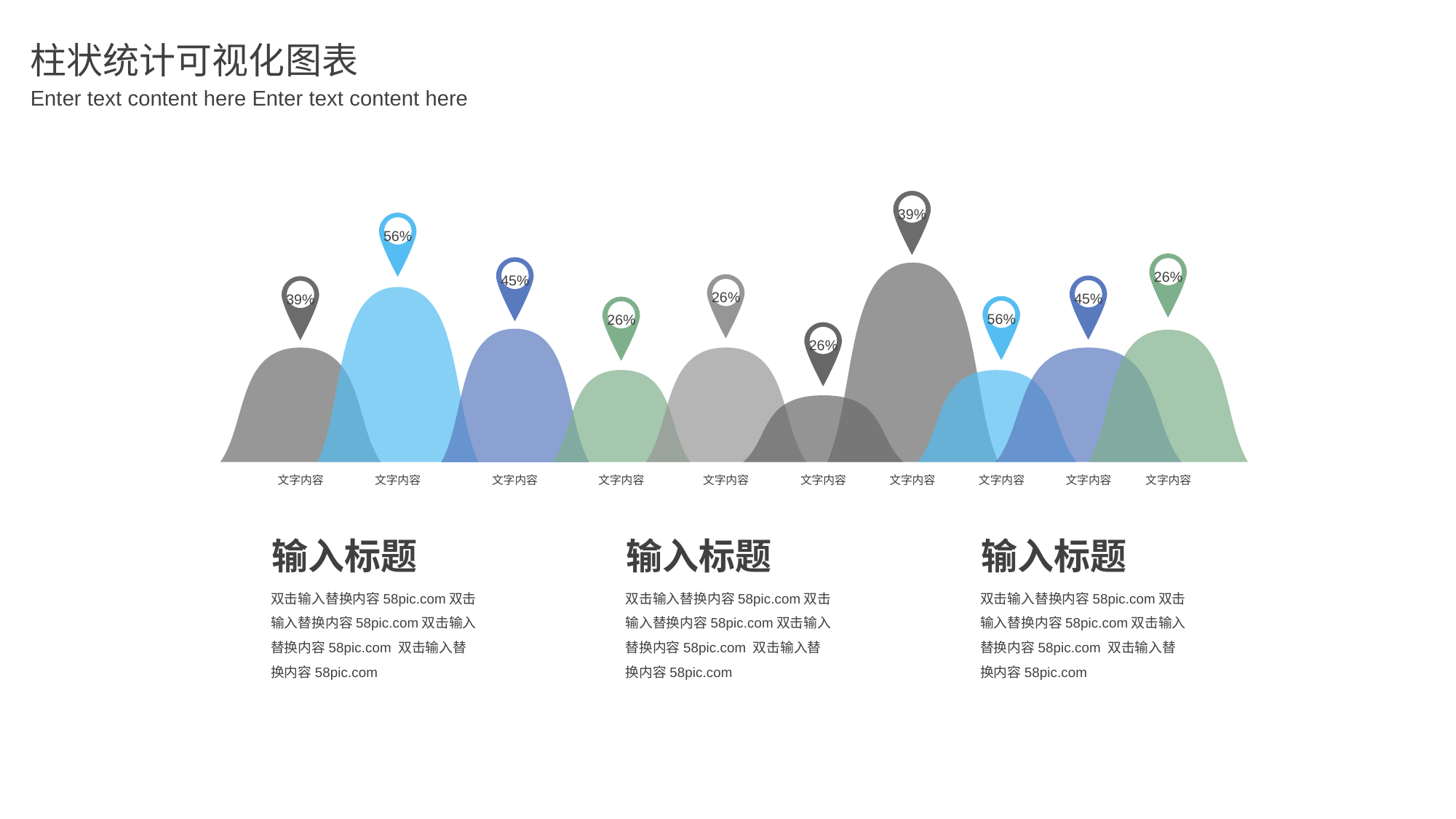

柱状统计可视化图表
Enter text content here Enter text content here

39%

56%

26%

45%

文字内容

26%

45%

39%

文字内容

56%

26%

26%

文字内容

文字内容

文字内容

文字内容

文字内容

文字内容

文字内容

文字内容
输入标题
双击输入替换内容58pic.com双击输入替换内容58pic.com双击输入替换内容58pic.com 双击输入替换内容58pic.com
输入标题
双击输入替换内容58pic.com双击输入替换内容58pic.com双击输入替换内容58pic.com 双击输入替换内容58pic.com
输入标题
双击输入替换内容58pic.com双击输入替换内容58pic.com双击输入替换内容58pic.com 双击输入替换内容58pic.com